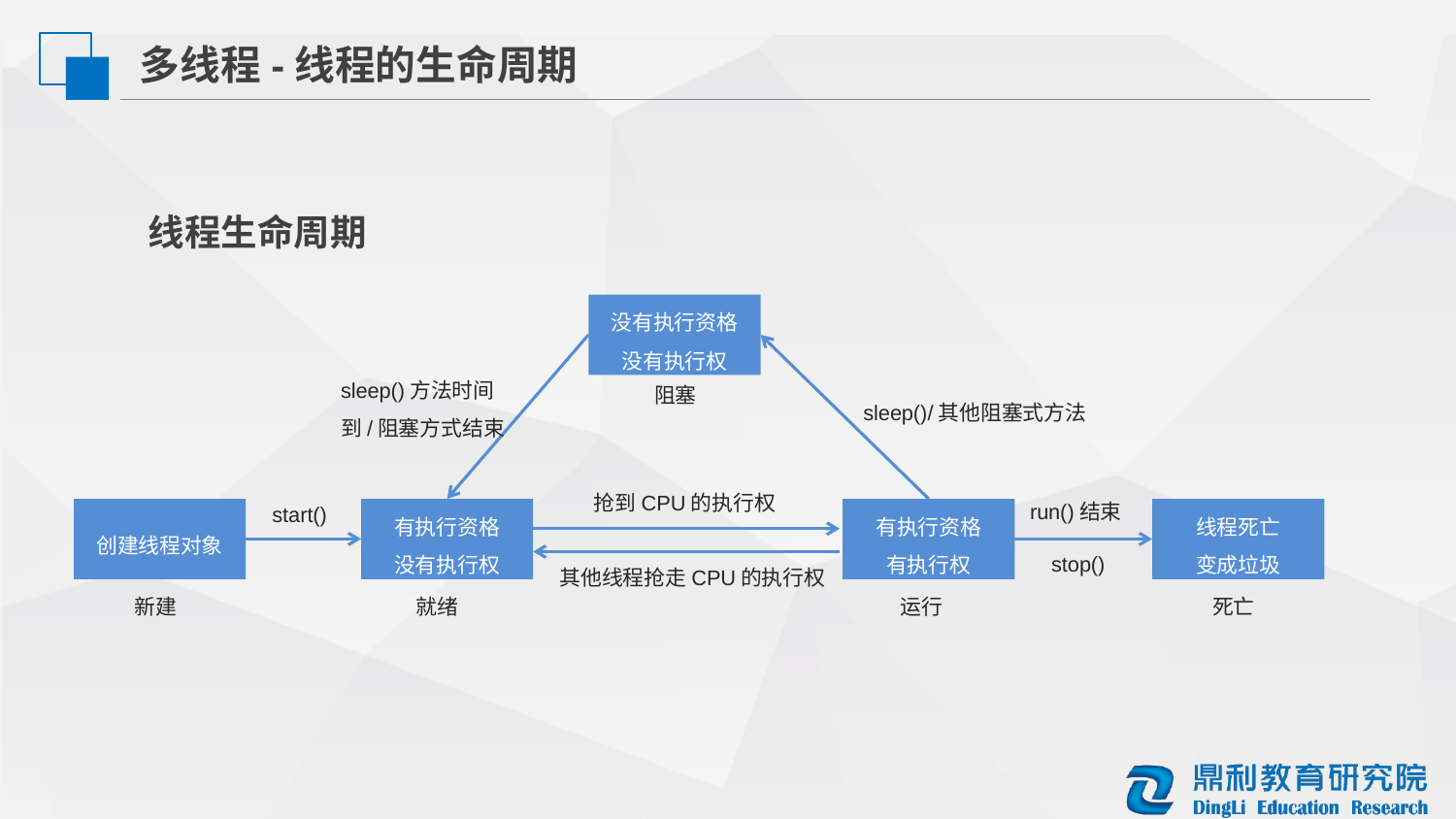

多线程-线程的生命周期
线程生命周期
没有执行资格
没有执行权
阻塞
sleep()方法时间到/阻塞方式结束
sleep()/其他阻塞式方法
抢到CPU的执行权
run()结束
stop()
start()
创建线程对象
新建
有执行资格
没有执行权
就绪
有执行资格
有执行权
运行
线程死亡
变成垃圾
死亡
其他线程抢走CPU的执行权